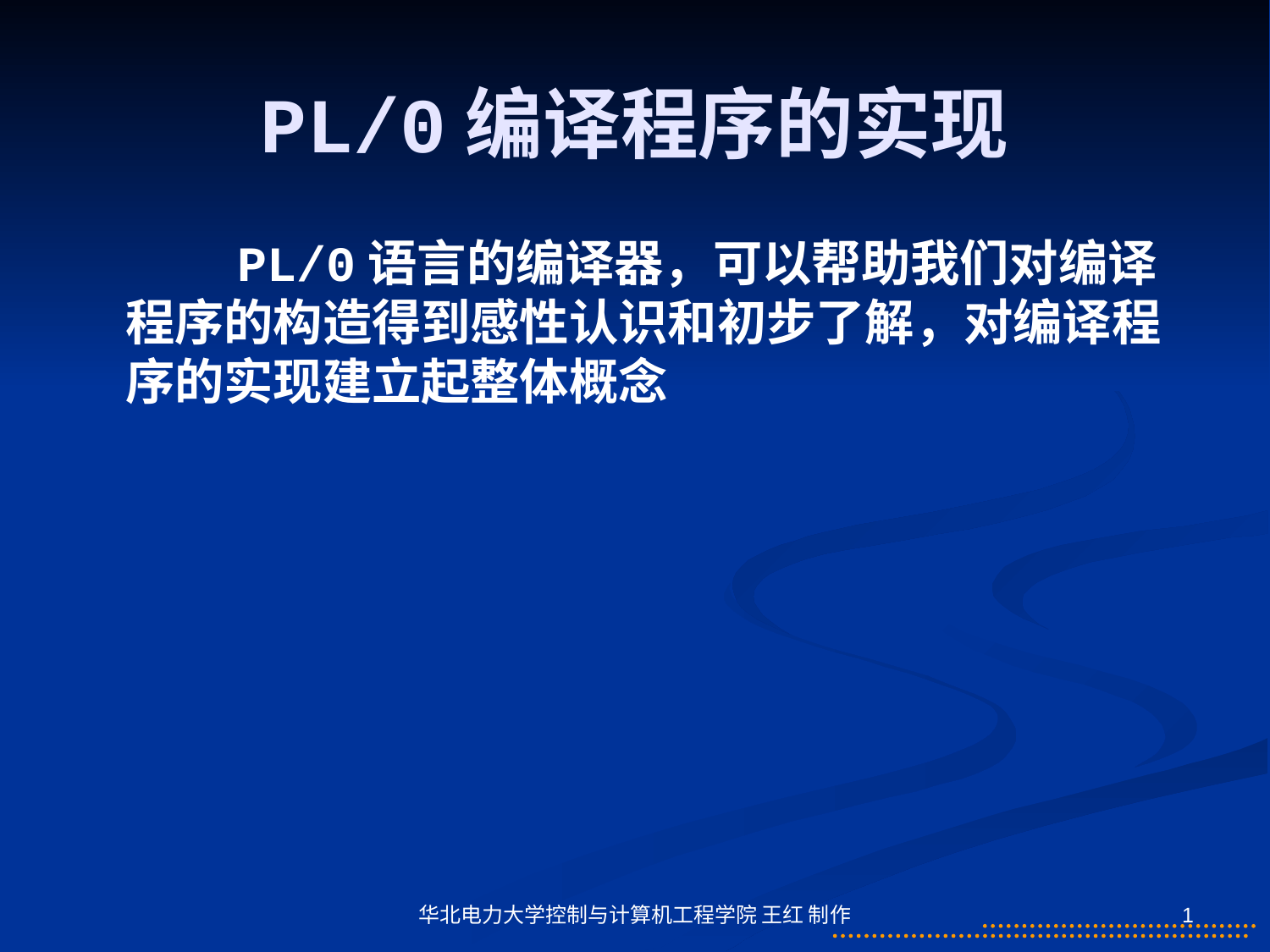

# PL/0编译程序的实现
　　　PL/0语言的编译器，可以帮助我们对编译程序的构造得到感性认识和初步了解，对编译程序的实现建立起整体概念
华北电力大学控制与计算机工程学院 王红 制作
1